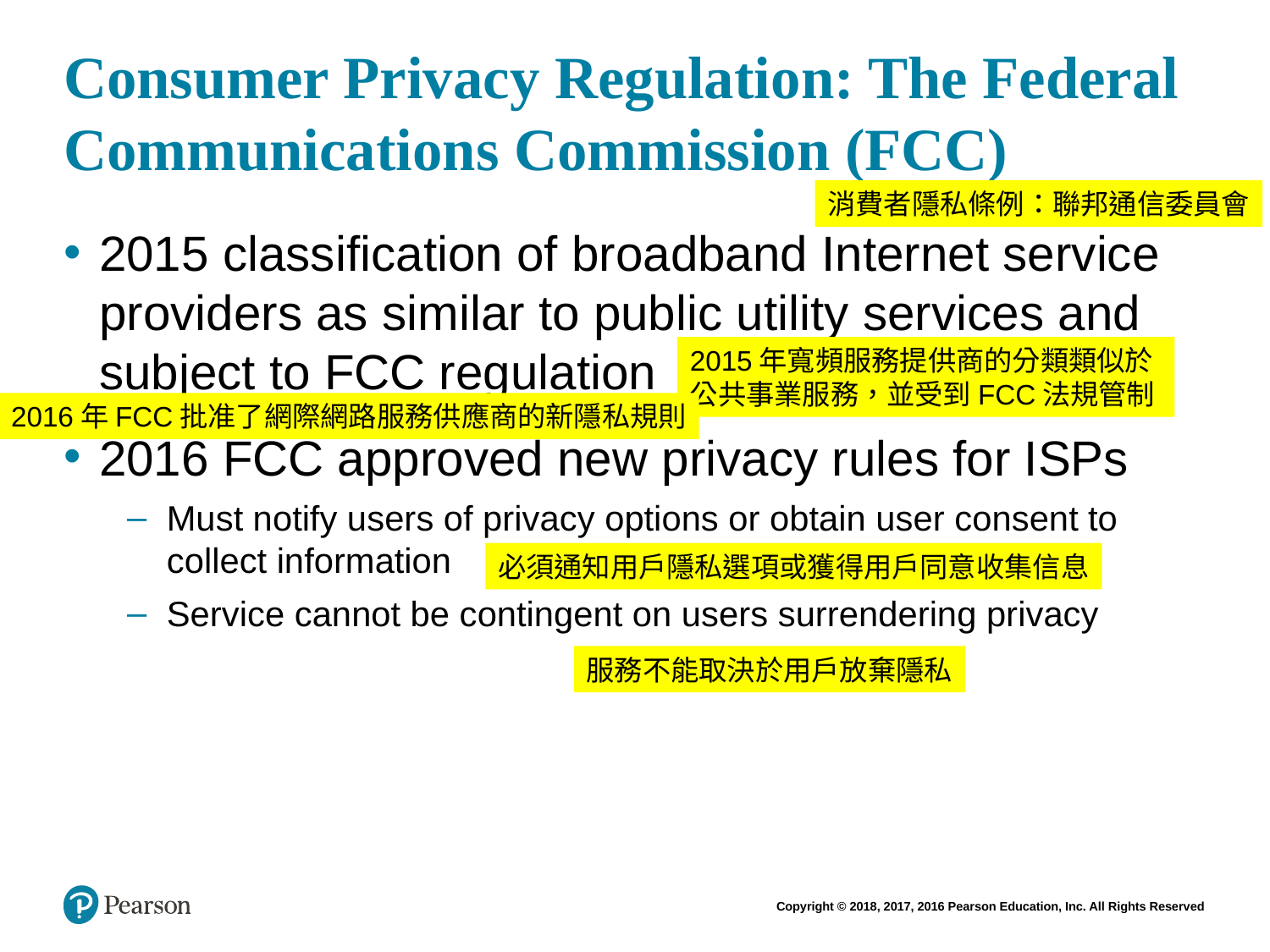

# Consumer Privacy Regulation: The Federal Communications Commission (FCC)
消費者隱私條例：聯邦通信委員會
2015 classification of broadband Internet service providers as similar to public utility services and subject to FCC regulation
2016 FCC approved new privacy rules for ISPs
Must notify users of privacy options or obtain user consent to collect information
Service cannot be contingent on users surrendering privacy
2015年寬頻服務提供商的分類類似於公共事業服務，並受到FCC法規管制
2016年FCC批准了網際網路服務供應商的新隱私規則
必須通知用戶隱私選項或獲得用戶同意收集信息
服務不能取決於用戶放棄隱私